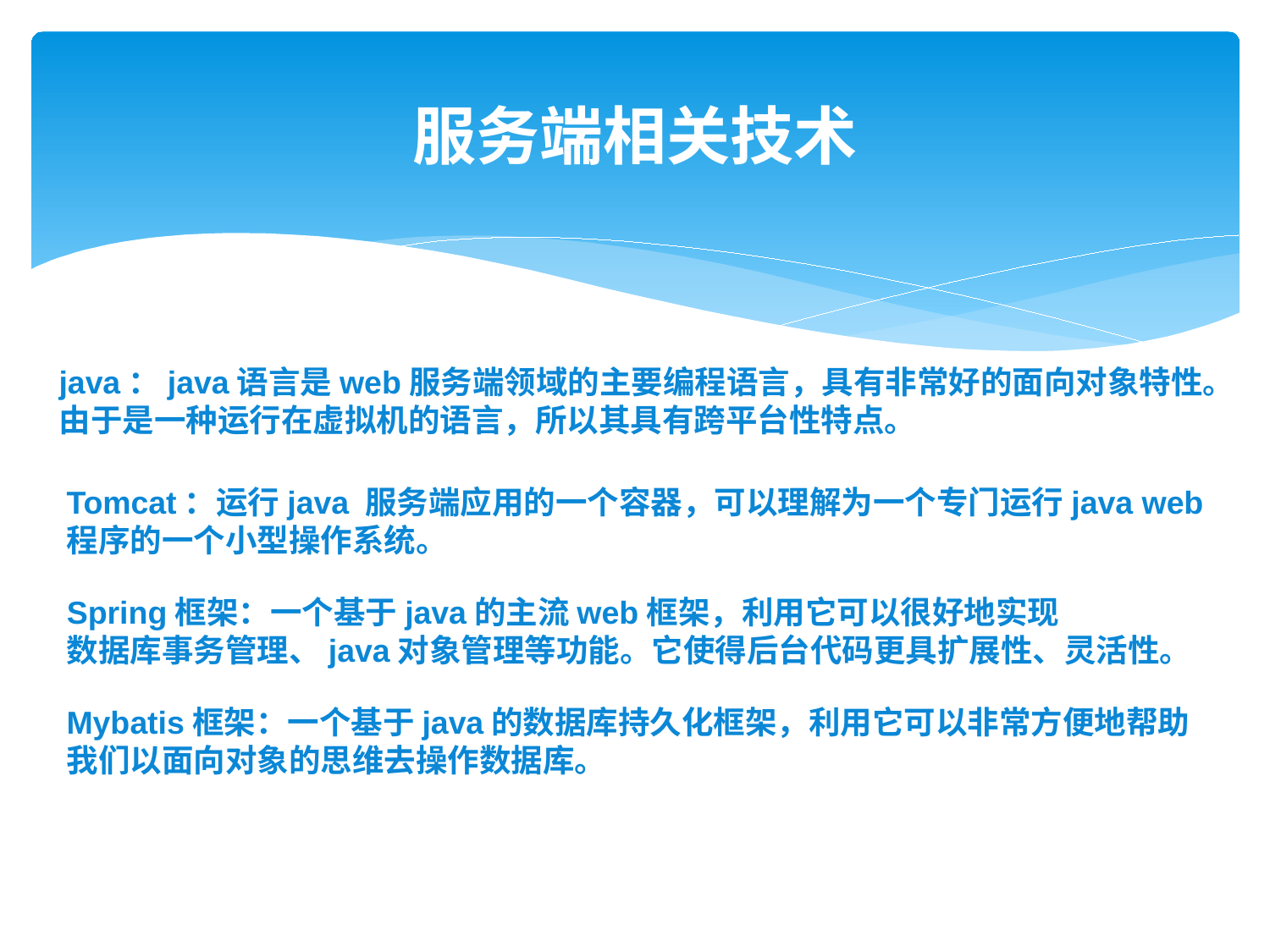

# 服务端相关技术
java：java语言是web服务端领域的主要编程语言，具有非常好的面向对象特性。
由于是一种运行在虚拟机的语言，所以其具有跨平台性特点。
Tomcat：运行java 服务端应用的一个容器，可以理解为一个专门运行java web
程序的一个小型操作系统。
Spring框架：一个基于java的主流web框架，利用它可以很好地实现
数据库事务管理、java对象管理等功能。它使得后台代码更具扩展性、灵活性。
Mybatis框架：一个基于java的数据库持久化框架，利用它可以非常方便地帮助
我们以面向对象的思维去操作数据库。